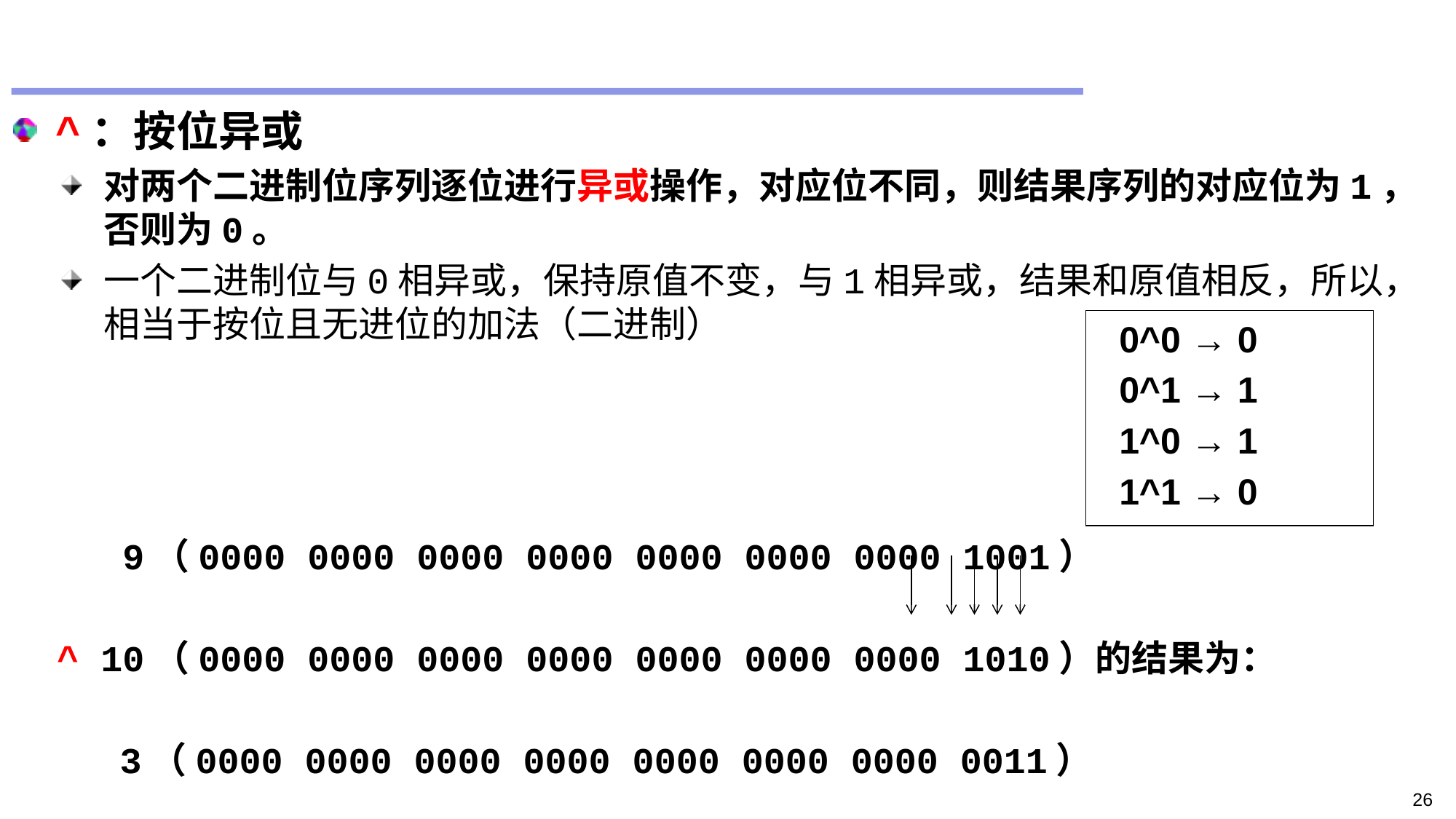

#
^：按位异或
对两个二进制位序列逐位进行异或操作，对应位不同，则结果序列的对应位为1，否则为0。
一个二进制位与0相异或，保持原值不变，与1相异或，结果和原值相反，所以，相当于按位且无进位的加法（二进制）

     9（0000 0000 0000 0000 0000 0000 0000 1001）

  ^ 10（0000 0000 0000 0000 0000 0000 0000 1010）的结果为：

	   3（0000 0000 0000 0000 0000 0000 0000 0011）
0^0 → 0
0^1 → 1
1^0 → 1
1^1 → 0
26